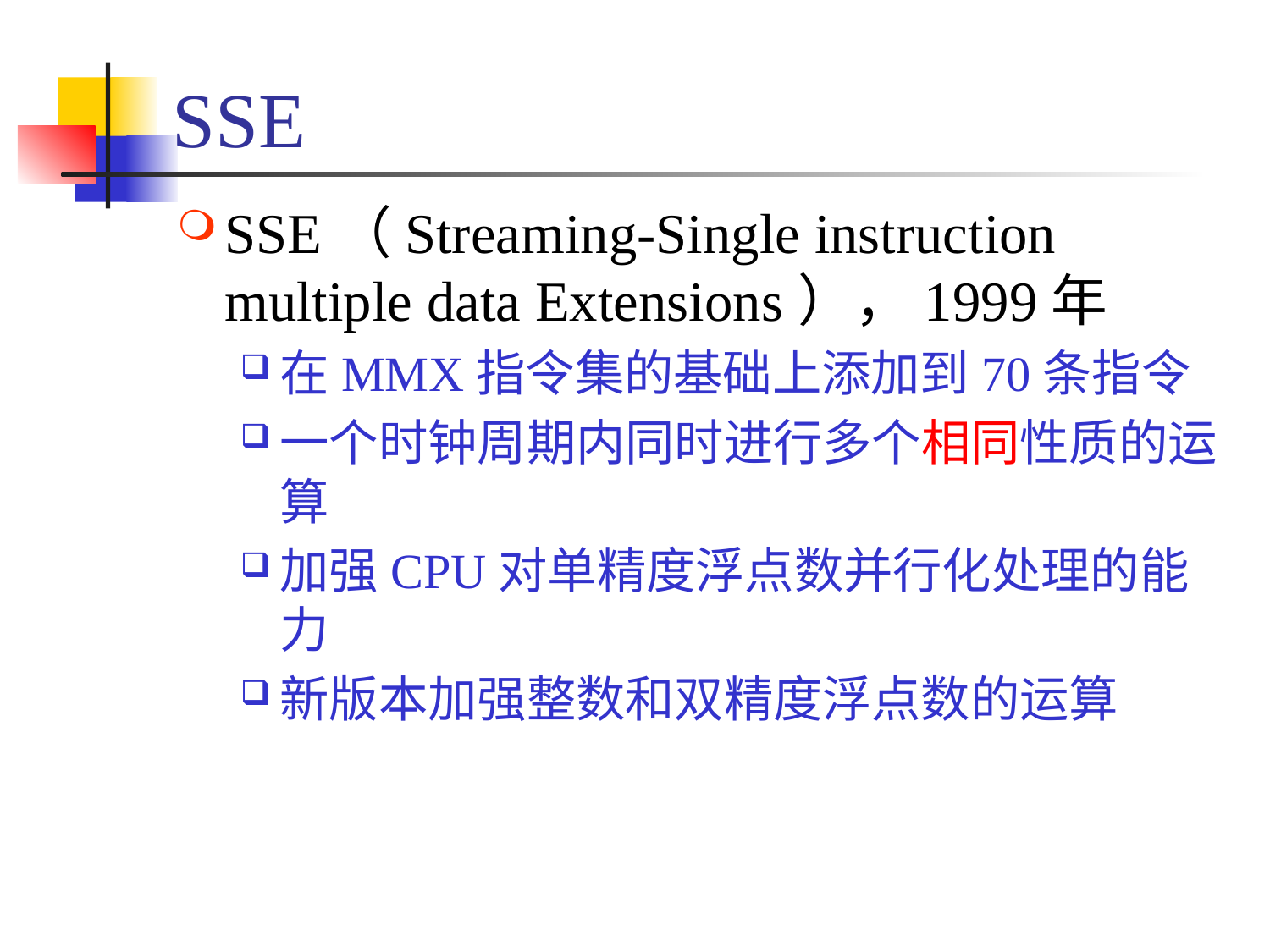

# SSE
SSE（Streaming-Single instruction multiple data Extensions），1999年
在MMX指令集的基础上添加到70条指令
一个时钟周期内同时进行多个相同性质的运算
加强CPU对单精度浮点数并行化处理的能力
新版本加强整数和双精度浮点数的运算